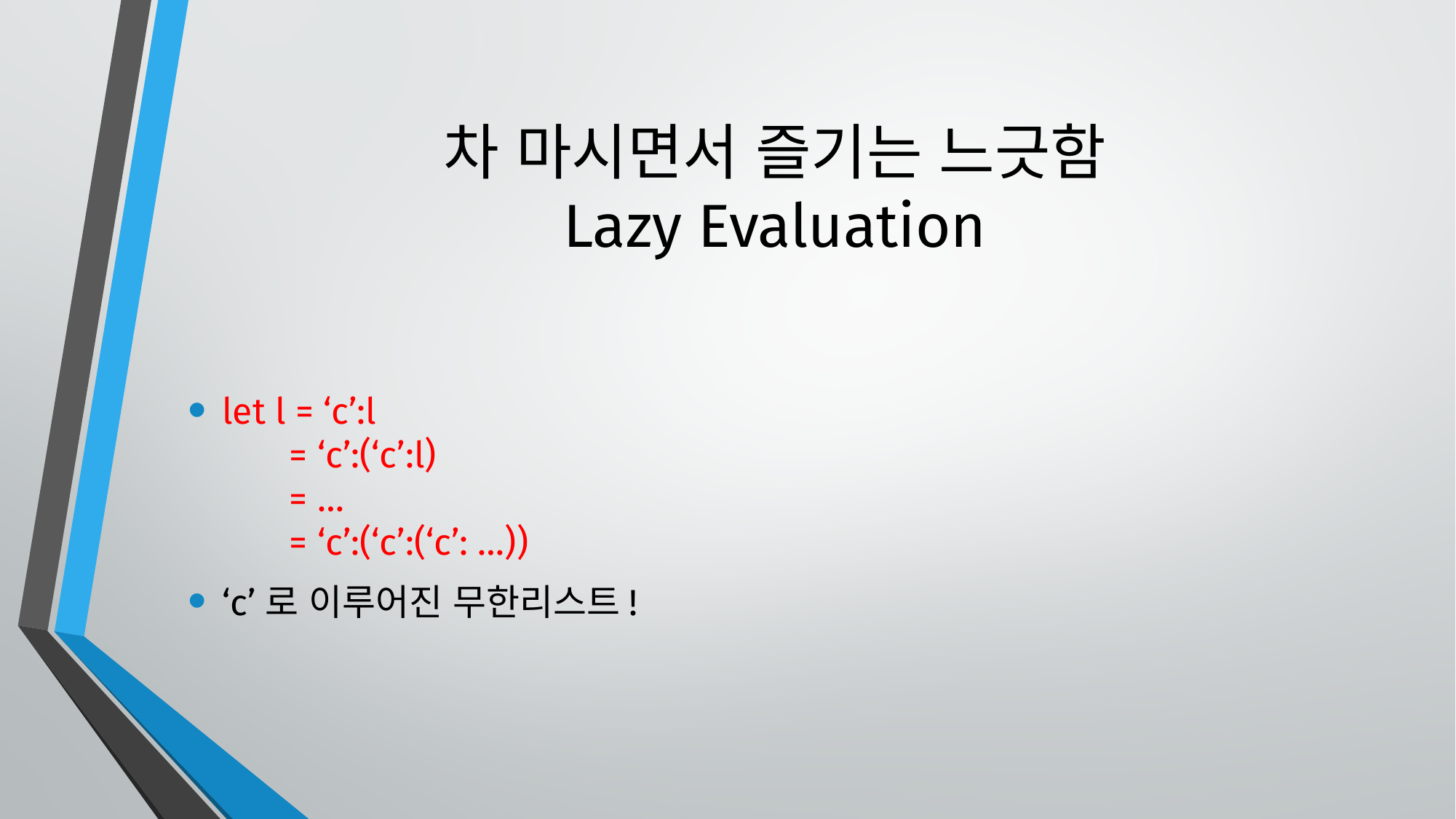

# 차 마시면서 즐기는 느긋함 Lazy Evaluation
let l = ‘c’:l
       = ‘c’:(‘c’:l)
       = …
       = ‘c’:(‘c’:(‘c’: …))
‘c’로 이루어진 무한리스트!